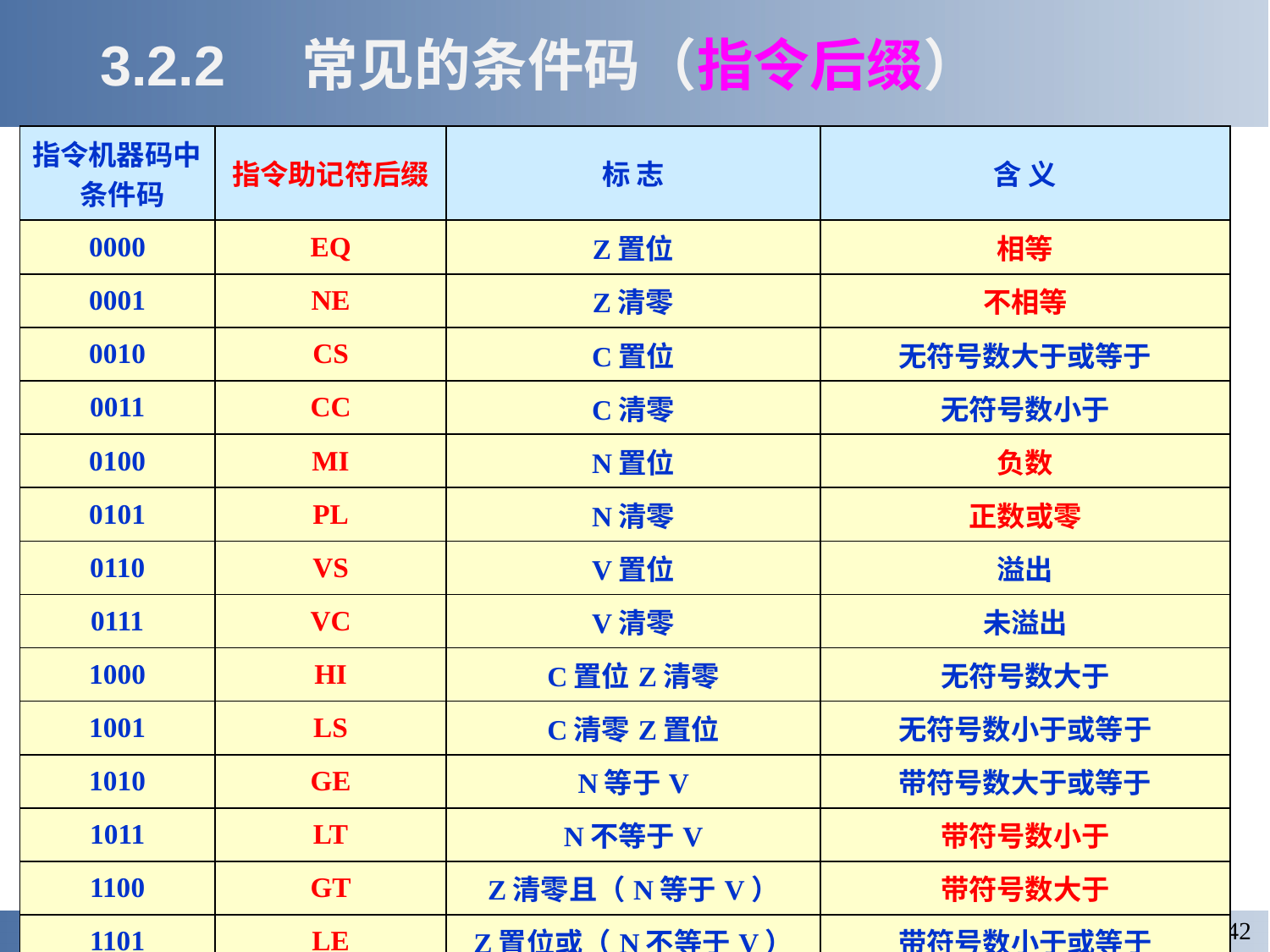

# 3.2.2    常见的条件码（指令后缀）
| 指令机器码中条件码 | 指令助记符后缀 | 标 志 | 含 义 |
| --- | --- | --- | --- |
| 0000 | EQ | Z置位 | 相等 |
| 0001 | NE | Z清零 | 不相等 |
| 0010 | CS | C置位 | 无符号数大于或等于 |
| 0011 | CC | C清零 | 无符号数小于 |
| 0100 | MI | N置位 | 负数 |
| 0101 | PL | N清零 | 正数或零 |
| 0110 | VS | V置位 | 溢出 |
| 0111 | VC | V清零 | 未溢出 |
| 1000 | HI | C置位Z清零 | 无符号数大于 |
| 1001 | LS | C清零Z置位 | 无符号数小于或等于 |
| 1010 | GE | N等于V | 带符号数大于或等于 |
| 1011 | LT | N不等于V | 带符号数小于 |
| 1100 | GT | Z清零且（N等于V） | 带符号数大于 |
| 1101 | LE | Z置位或（N不等于V） | 带符号数小于或等于 |
| 1110 | AL | 忽略 | 无条件执行 |